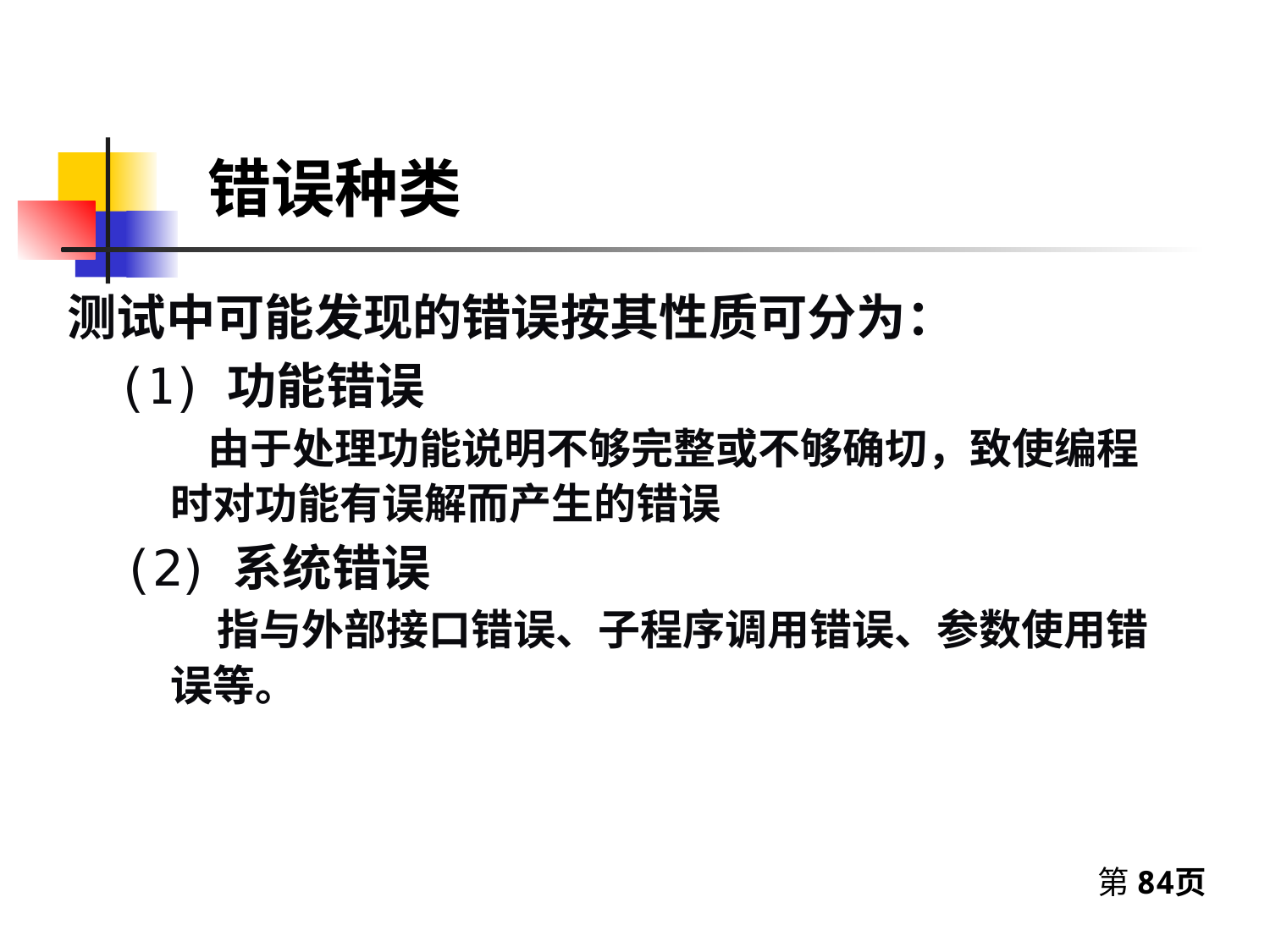

# 错误种类
测试中可能发现的错误按其性质可分为：
    (1) 功能错误
       由于处理功能说明不够完整或不够确切，致使编程时对功能有误解而产生的错误
(2) 系统错误
        指与外部接口错误、子程序调用错误、参数使用错误等。